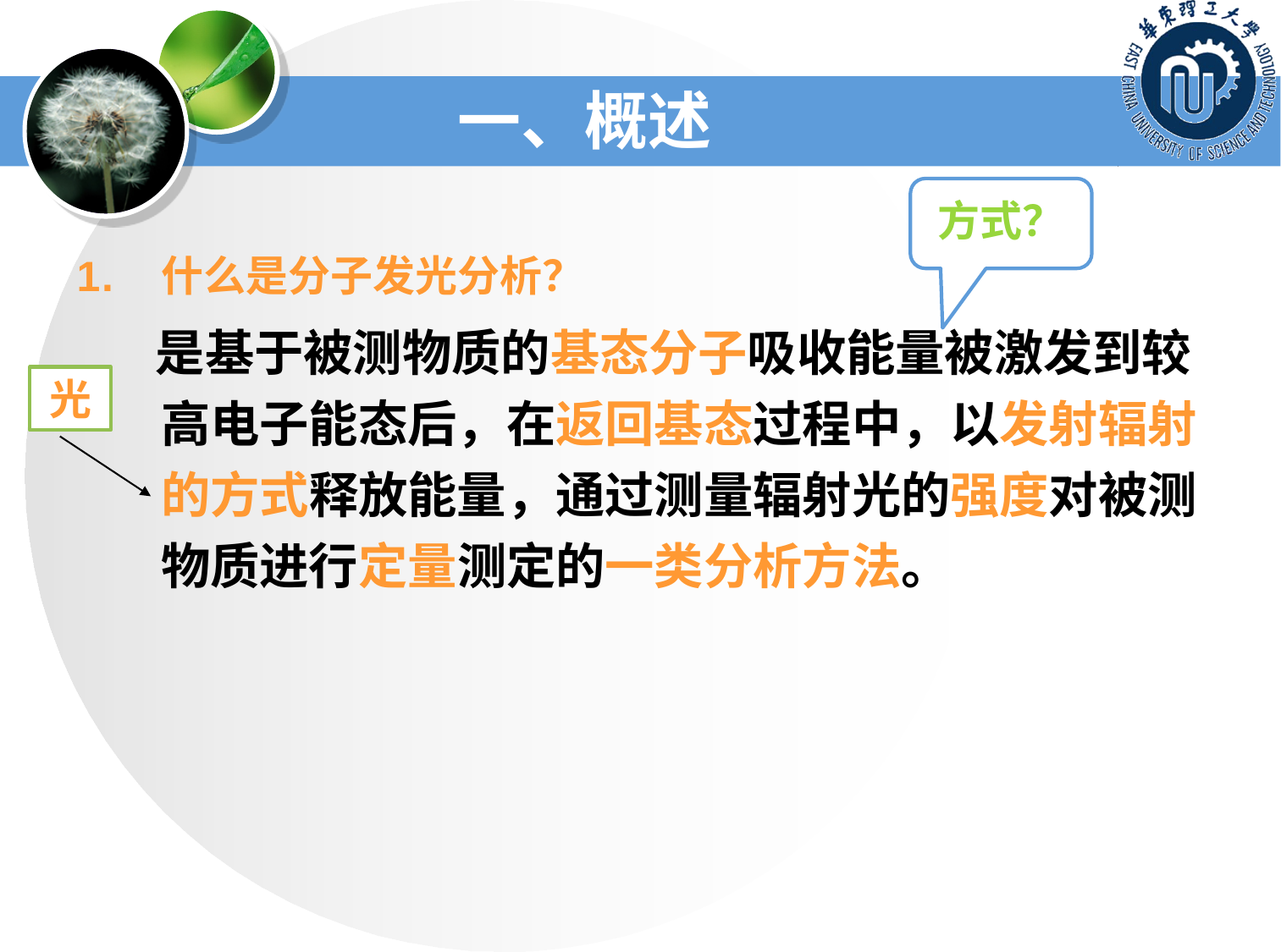

# 一、概述

方式？
什么是分子发光分析？
      是基于被测物质的基态分子吸收能量被激发到较高电子能态后，在返回基态过程中，以发射辐射的方式释放能量，通过测量辐射光的强度对被测物质进行定量测定的一类分析方法。
光